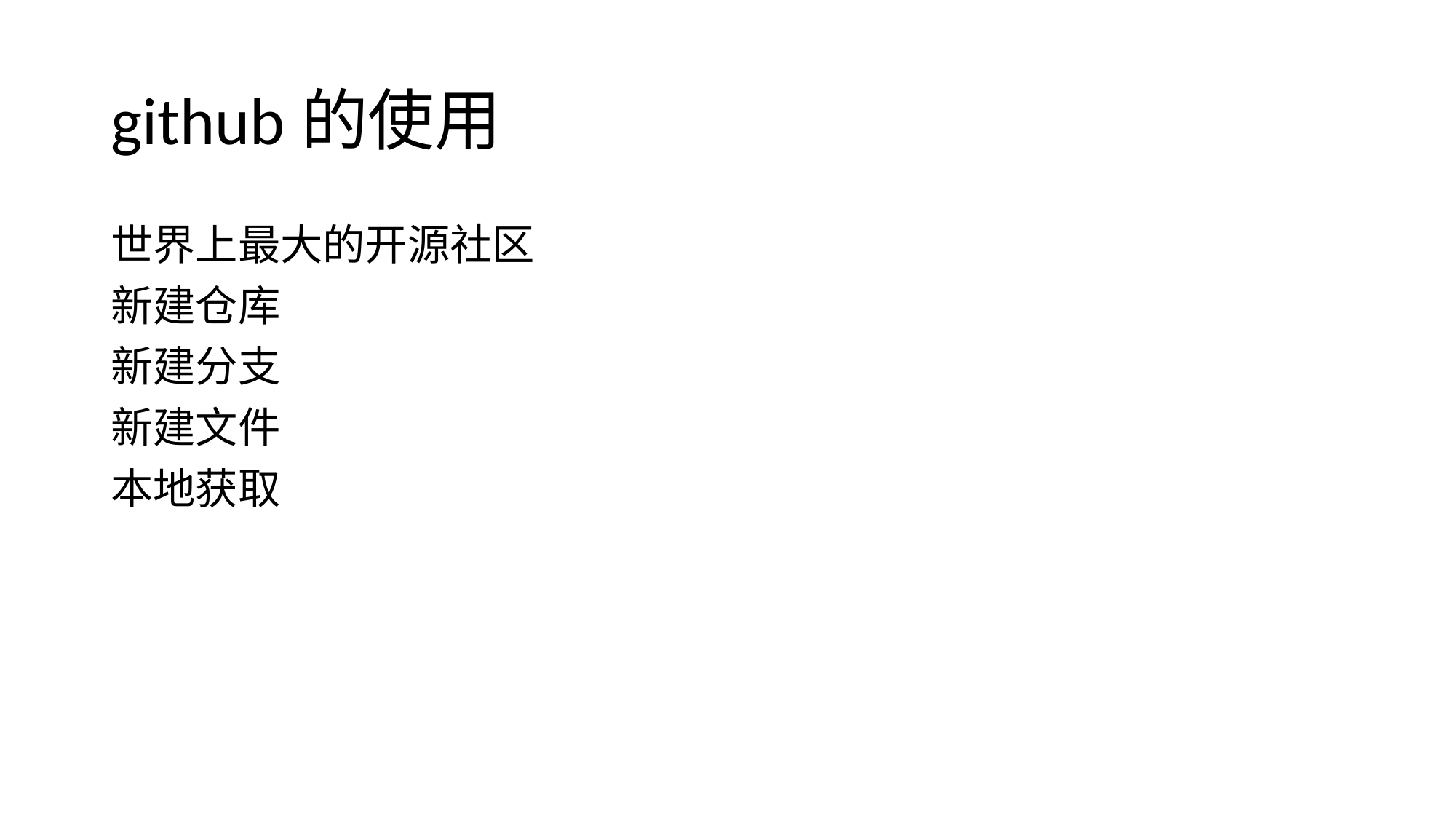

# github的使用
世界上最大的开源社区
新建仓库
新建分支
新建文件
本地获取